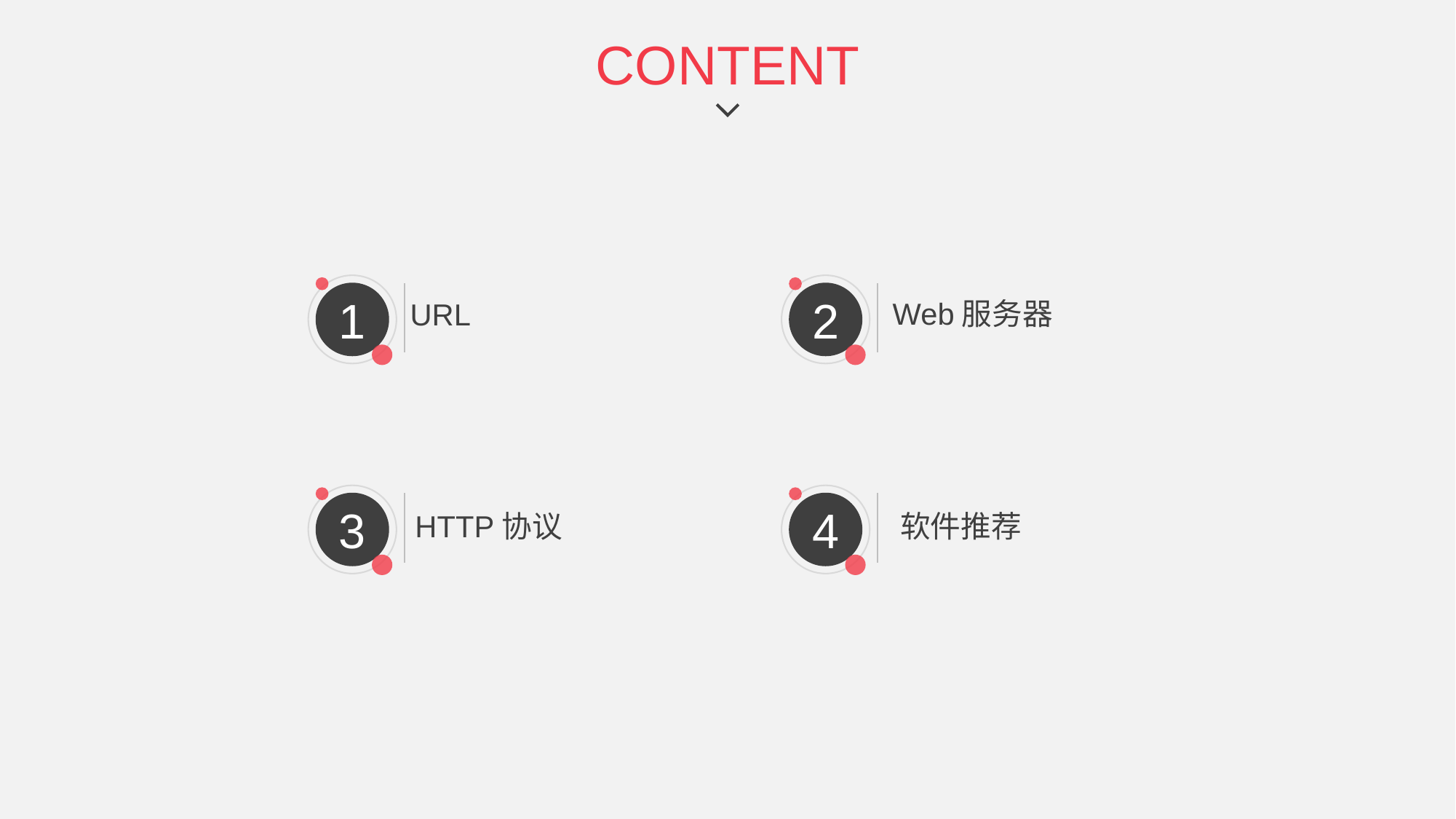

CONTENT

1

URL

2

Web服务器

3

HTTP协议

4

软件推荐